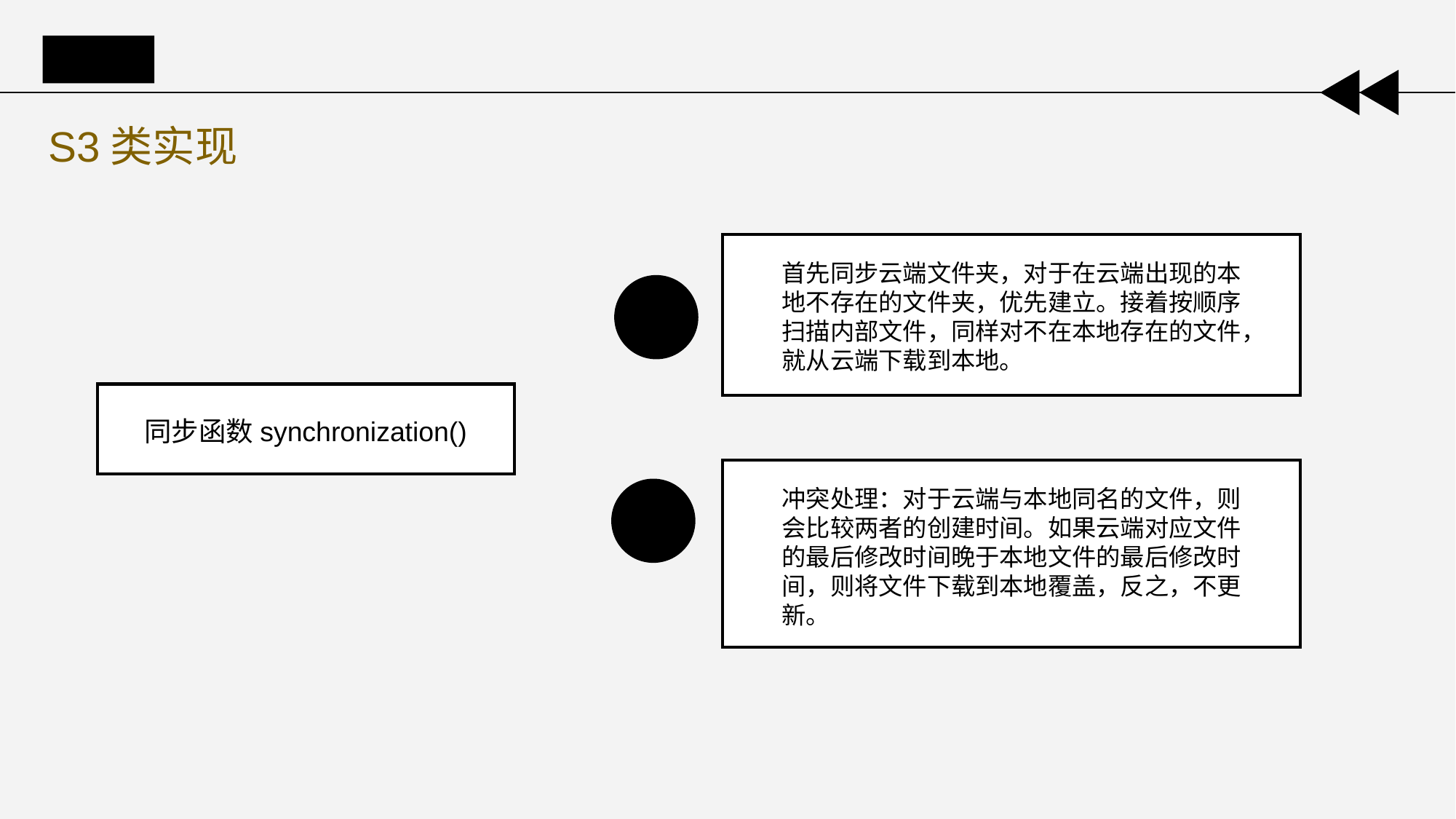

S3类实现

首先同步云端文件夹，对于在云端出现的本地不存在的文件夹，优先建立。接着按顺序扫描内部文件，同样对不在本地存在的文件，就从云端下载到本地。

同步函数synchronization()
同步函数synchronization()

冲突处理：对于云端与本地同名的文件，则会比较两者的创建时间。如果云端对应文件的最后修改时间晚于本地文件的最后修改时间，则将文件下载到本地覆盖，反之，不更新。